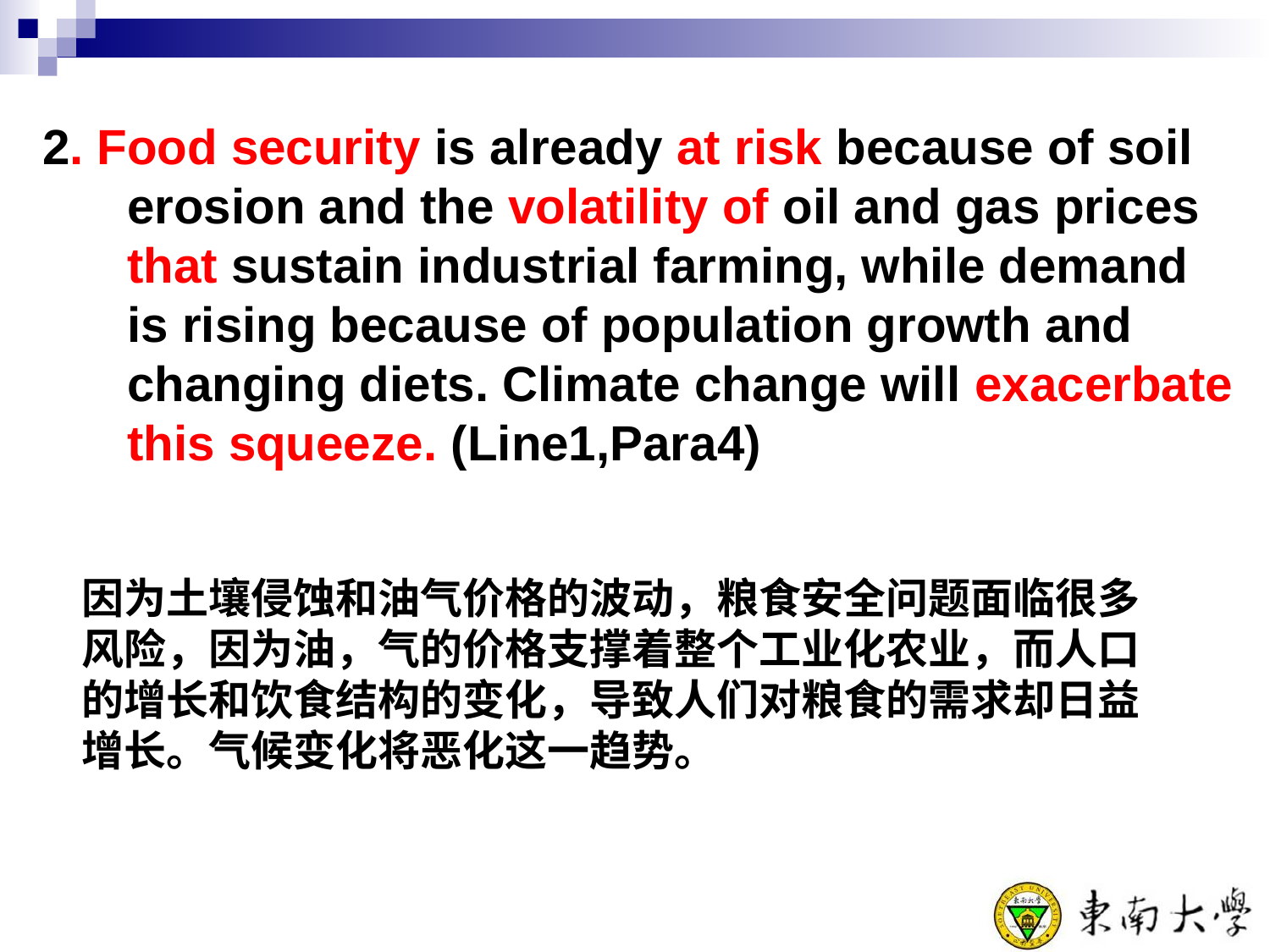

2. Food security is already at risk because of soil erosion and the volatility of oil and gas prices that sustain industrial farming, while demand is rising because of population growth and changing diets. Climate change will exacerbate this squeeze. (Line1,Para4)

因为土壤侵蚀和油气价格的波动，粮食安全问题面临很多风险，因为油，气的价格支撑着整个工业化农业，而人口的增长和饮食结构的变化，导致人们对粮食的需求却日益增长。气候变化将恶化这一趋势。